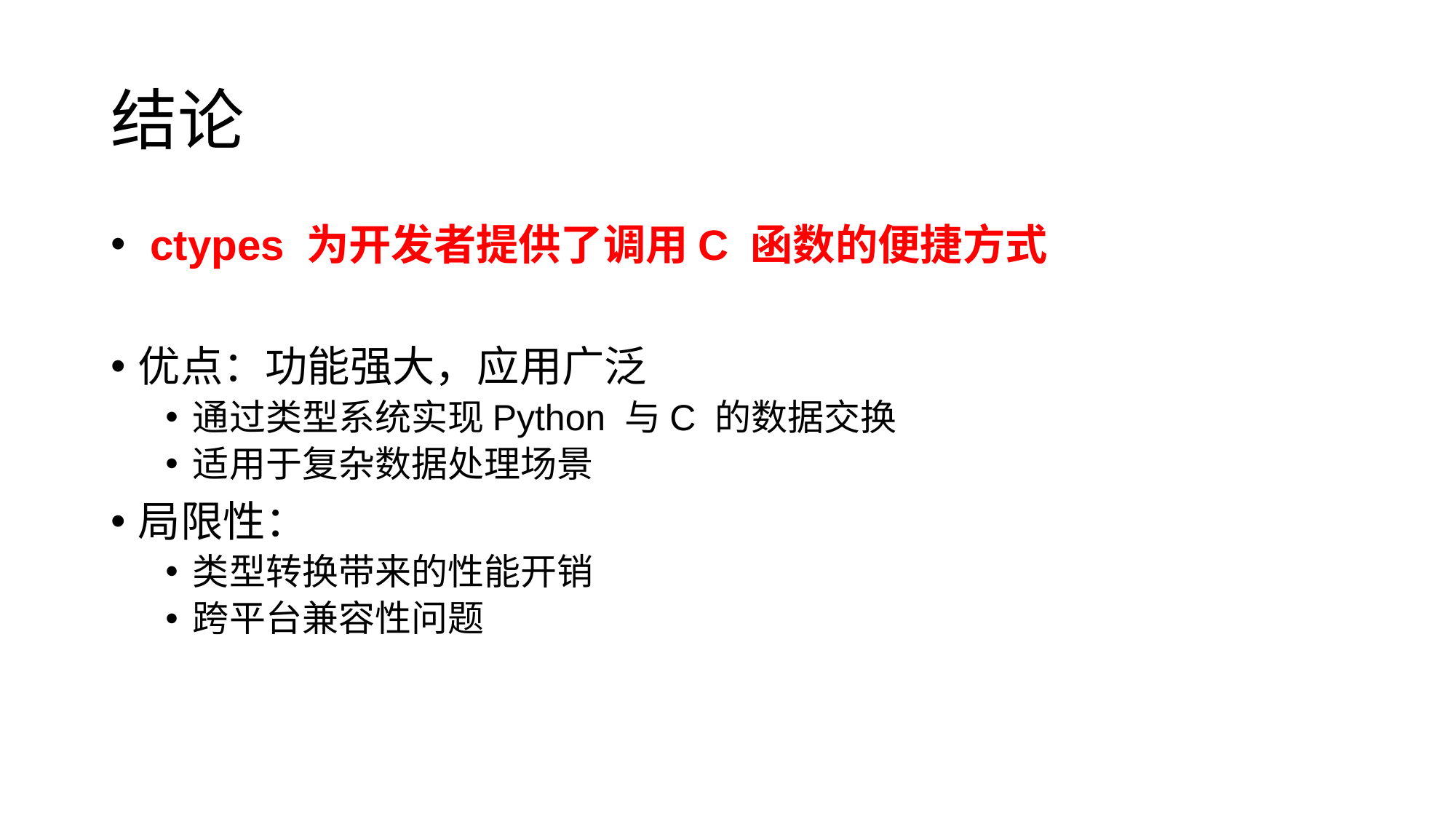

# 结论
 ctypes 为开发者提供了调用C 函数的便捷方式

优点：功能强大，应用广泛
通过类型系统实现Python 与C 的数据交换
适用于复杂数据处理场景
局限性：
类型转换带来的性能开销
跨平台兼容性问题